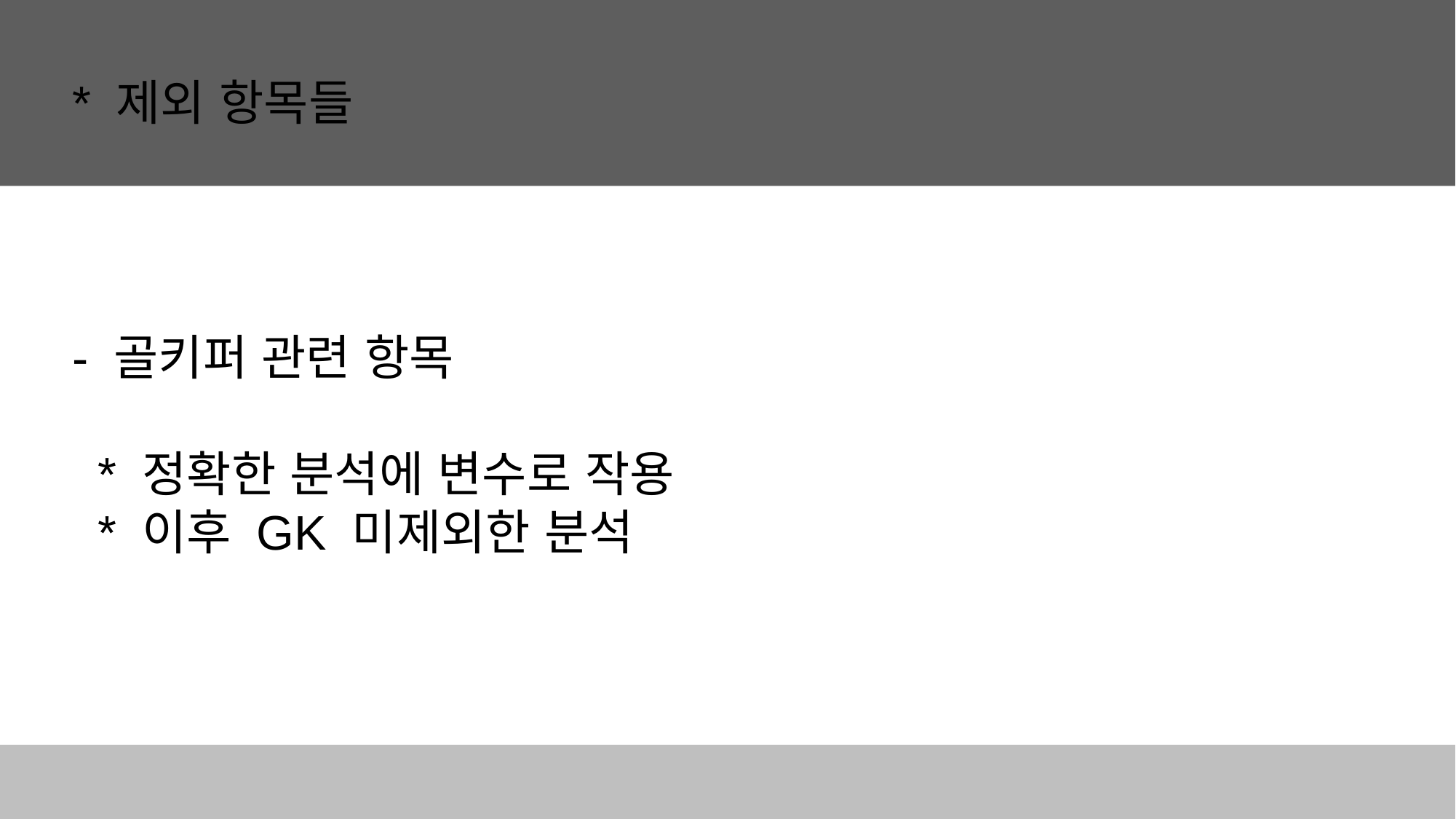

* 제외 항목들
- 골키퍼 관련 항목
 * 정확한 분석에 변수로 작용
 * 이후 GK 미제외한 분석